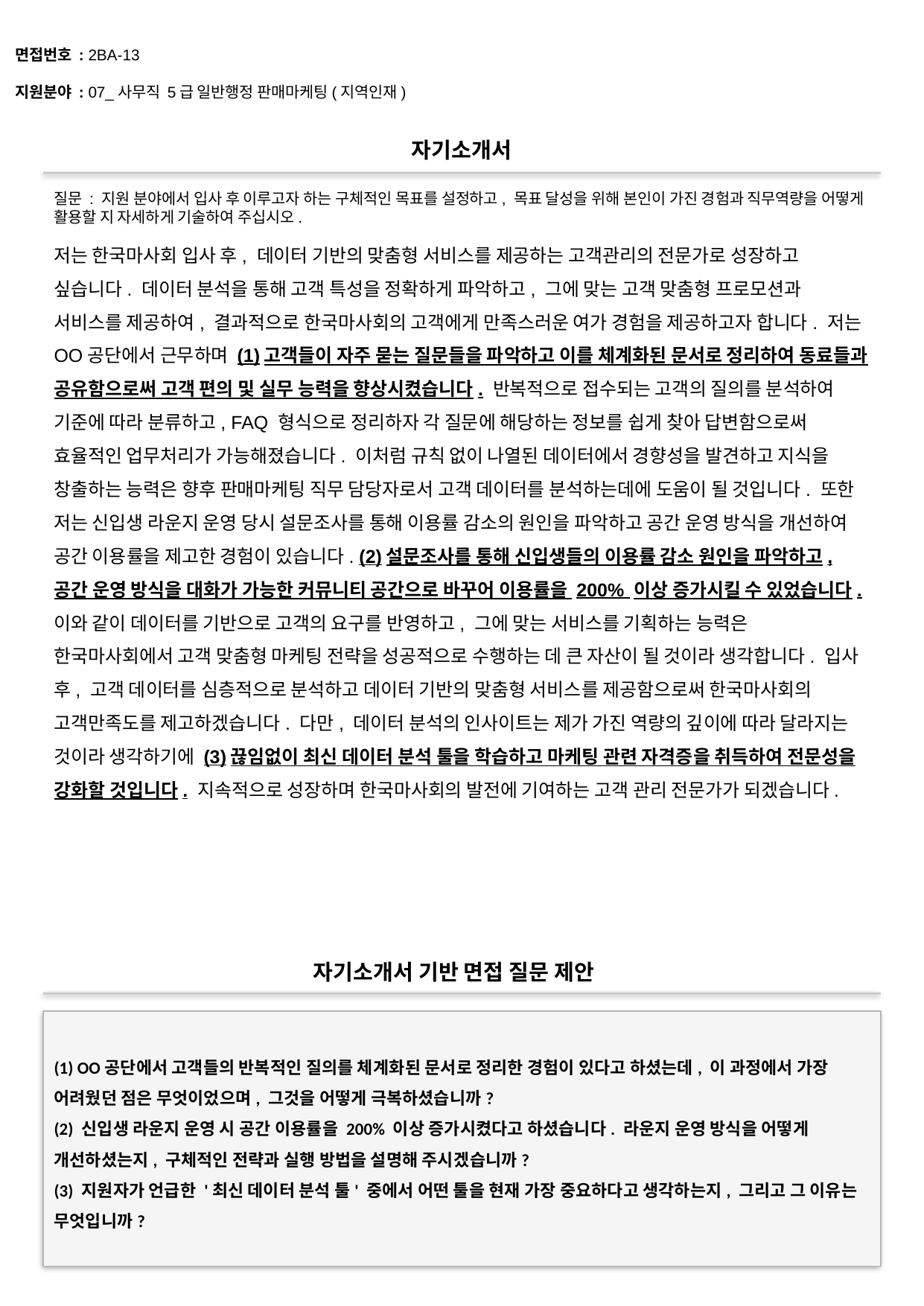

면접번호 : 2BA-13

지원분야 : 07_사무직 5급 일반행정 판매마케팅(지역인재)
#

자기소개서

질문 : 지원 분야에서 입사 후 이루고자 하는 구체적인 목표를 설정하고, 목표 달성을 위해 본인이 가진 경험과 직무역량을 어떻게 활용할 지 자세하게 기술하여 주십시오.

저는 한국마사회 입사 후, 데이터 기반의 맞춤형 서비스를 제공하는 고객관리의 전문가로 성장하고 싶습니다. 데이터 분석을 통해 고객 특성을 정확하게 파악하고, 그에 맞는 고객 맞춤형 프로모션과 서비스를 제공하여, 결과적으로 한국마사회의 고객에게 만족스러운 여가 경험을 제공하고자 합니다. 저는 OO공단에서 근무하며 (1)고객들이 자주 묻는 질문들을 파악하고 이를 체계화된 문서로 정리하여 동료들과 공유함으로써 고객 편의 및 실무 능력을 향상시켰습니다. 반복적으로 접수되는 고객의 질의를 분석하여 기준에 따라 분류하고, FAQ 형식으로 정리하자 각 질문에 해당하는 정보를 쉽게 찾아 답변함으로써 효율적인 업무처리가 가능해졌습니다. 이처럼 규칙 없이 나열된 데이터에서 경향성을 발견하고 지식을 창출하는 능력은 향후 판매마케팅 직무 담당자로서 고객 데이터를 분석하는데에 도움이 될 것입니다. 또한 저는 신입생 라운지 운영 당시 설문조사를 통해 이용률 감소의 원인을 파악하고 공간 운영 방식을 개선하여 공간 이용률을 제고한 경험이 있습니다. (2)설문조사를 통해 신입생들의 이용률 감소 원인을 파악하고, 공간 운영 방식을 대화가 가능한 커뮤니티 공간으로 바꾸어 이용률을 200% 이상 증가시킬 수 있었습니다. 이와 같이 데이터를 기반으로 고객의 요구를 반영하고, 그에 맞는 서비스를 기획하는 능력은 한국마사회에서 고객 맞춤형 마케팅 전략을 성공적으로 수행하는 데 큰 자산이 될 것이라 생각합니다. 입사 후, 고객 데이터를 심층적으로 분석하고 데이터 기반의 맞춤형 서비스를 제공함으로써 한국마사회의 고객만족도를 제고하겠습니다. 다만, 데이터 분석의 인사이트는 제가 가진 역량의 깊이에 따라 달라지는 것이라 생각하기에 (3)끊임없이 최신 데이터 분석 툴을 학습하고 마케팅 관련 자격증을 취득하여 전문성을 강화할 것입니다. 지속적으로 성장하며 한국마사회의 발전에 기여하는 고객 관리 전문가가 되겠습니다.

자기소개서 기반 면접 질문 제안

(1) OO공단에서 고객들의 반복적인 질의를 체계화된 문서로 정리한 경험이 있다고 하셨는데, 이 과정에서 가장 어려웠던 점은 무엇이었으며, 그것을 어떻게 극복하셨습니까?
(2) 신입생 라운지 운영 시 공간 이용률을 200% 이상 증가시켰다고 하셨습니다. 라운지 운영 방식을 어떻게 개선하셨는지, 구체적인 전략과 실행 방법을 설명해 주시겠습니까?
(3) 지원자가 언급한 '최신 데이터 분석 툴' 중에서 어떤 툴을 현재 가장 중요하다고 생각하는지, 그리고 그 이유는 무엇입니까?